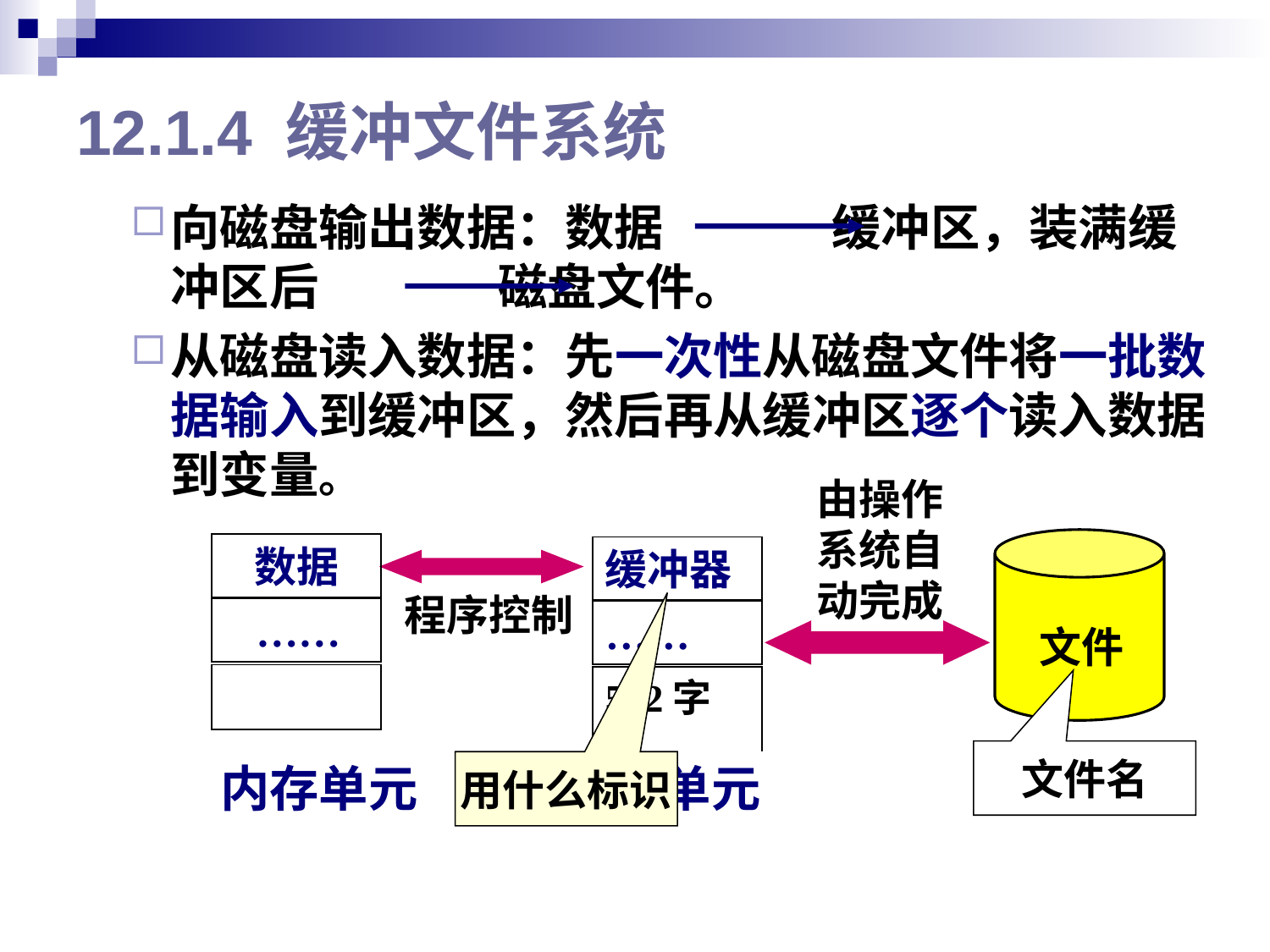

# 12.1.4 缓冲文件系统
向磁盘输出数据：数据               缓冲区，装满缓冲区后                磁盘文件。
从磁盘读入数据：先一次性从磁盘文件将一批数据输入到缓冲区，然后再从缓冲区逐个读入数据到变量。

由操作系统自动完成

数据
缓冲器

程序控制
   ……
……
文件

512字节
文件名
 内存单元             内存单元
用什么标识